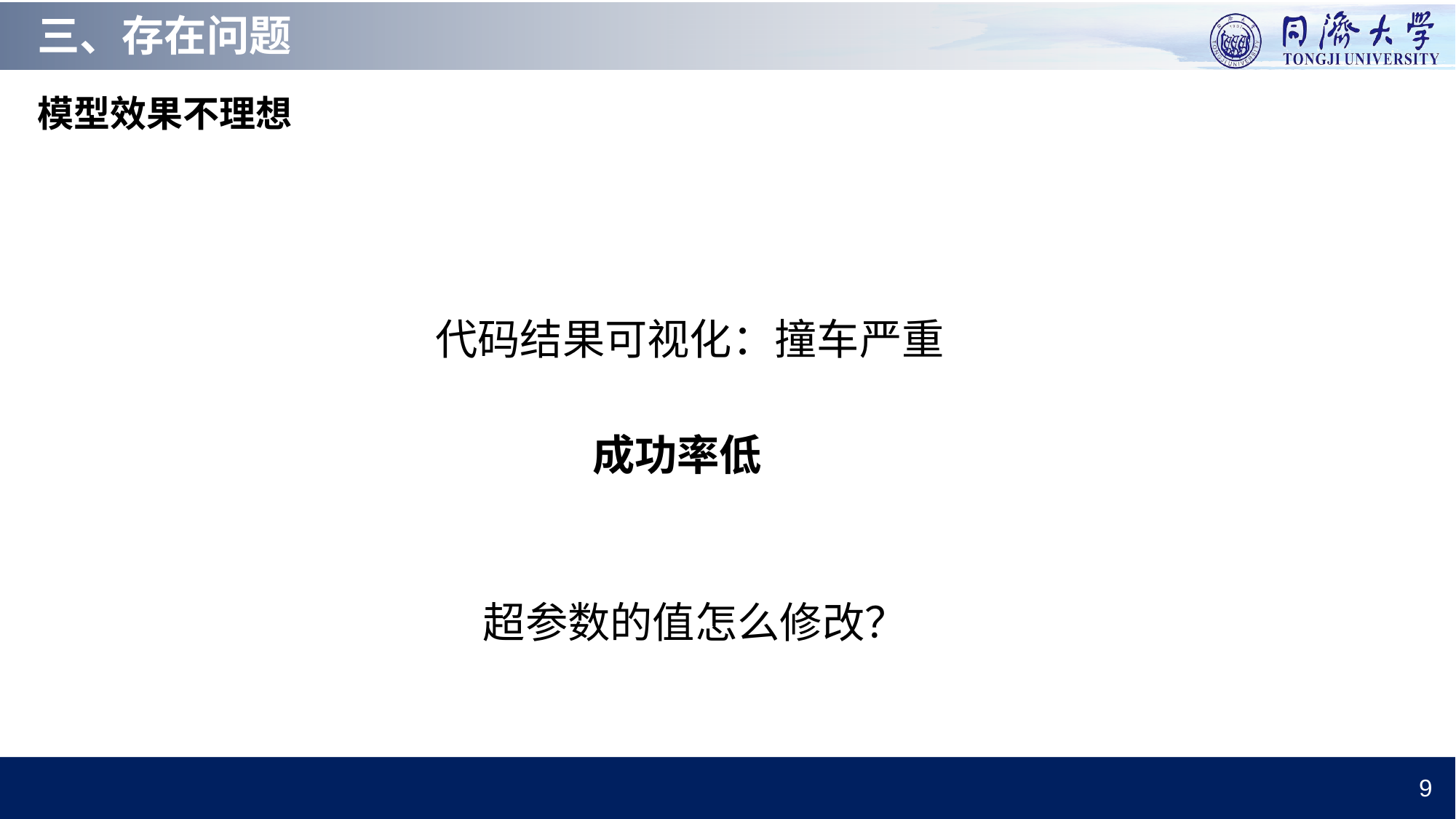

# 三、存在问题
模型效果不理想

代码结果可视化：撞车严重
成功率低
超参数的值怎么修改？

9